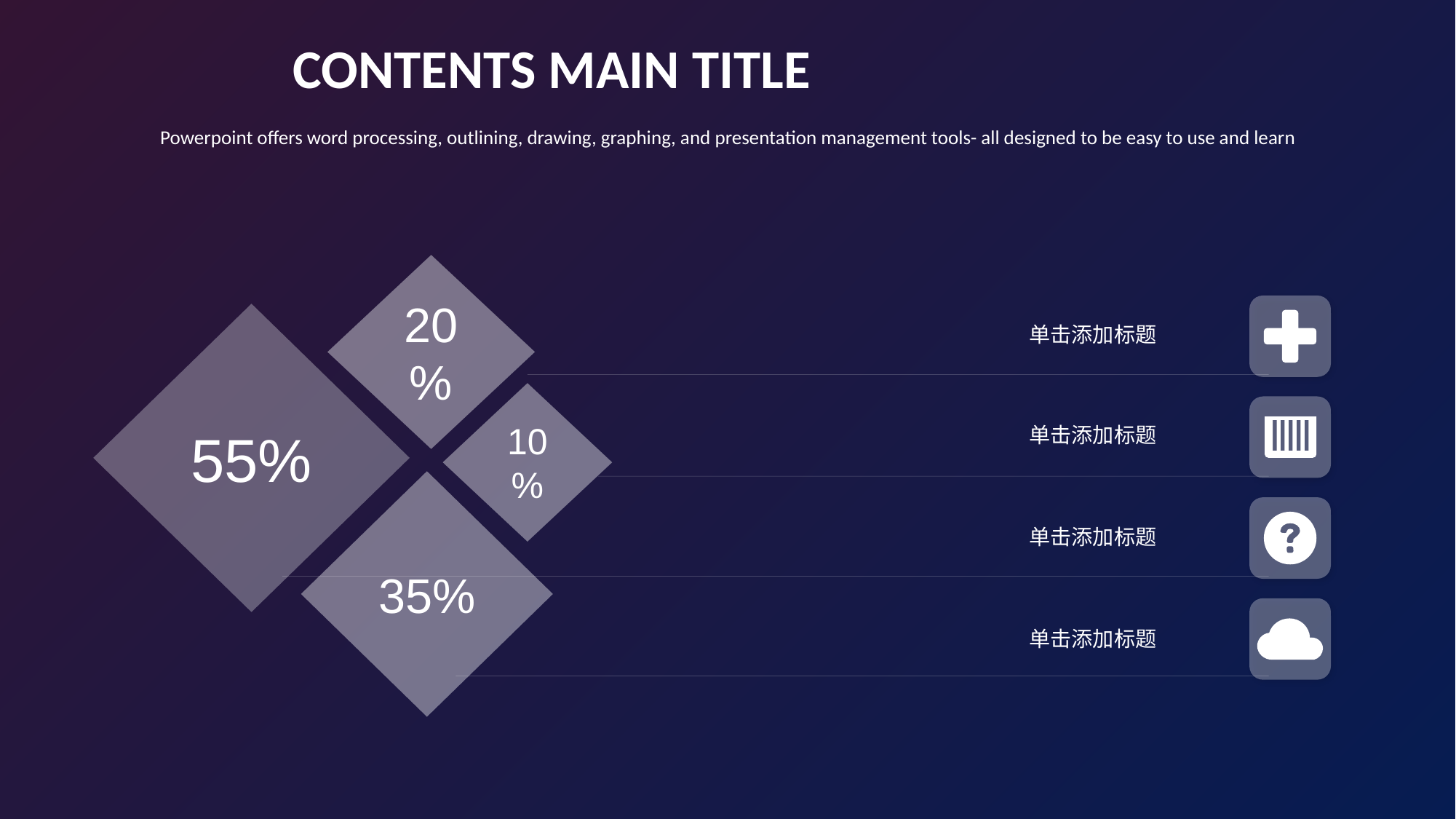

CONTENTS MAIN TITLE
Powerpoint offers word processing, outlining, drawing, graphing, and presentation management tools- all designed to be easy to use and learn
20%

55%
单击添加标题
10%

单击添加标题
35%

单击添加标题

单击添加标题